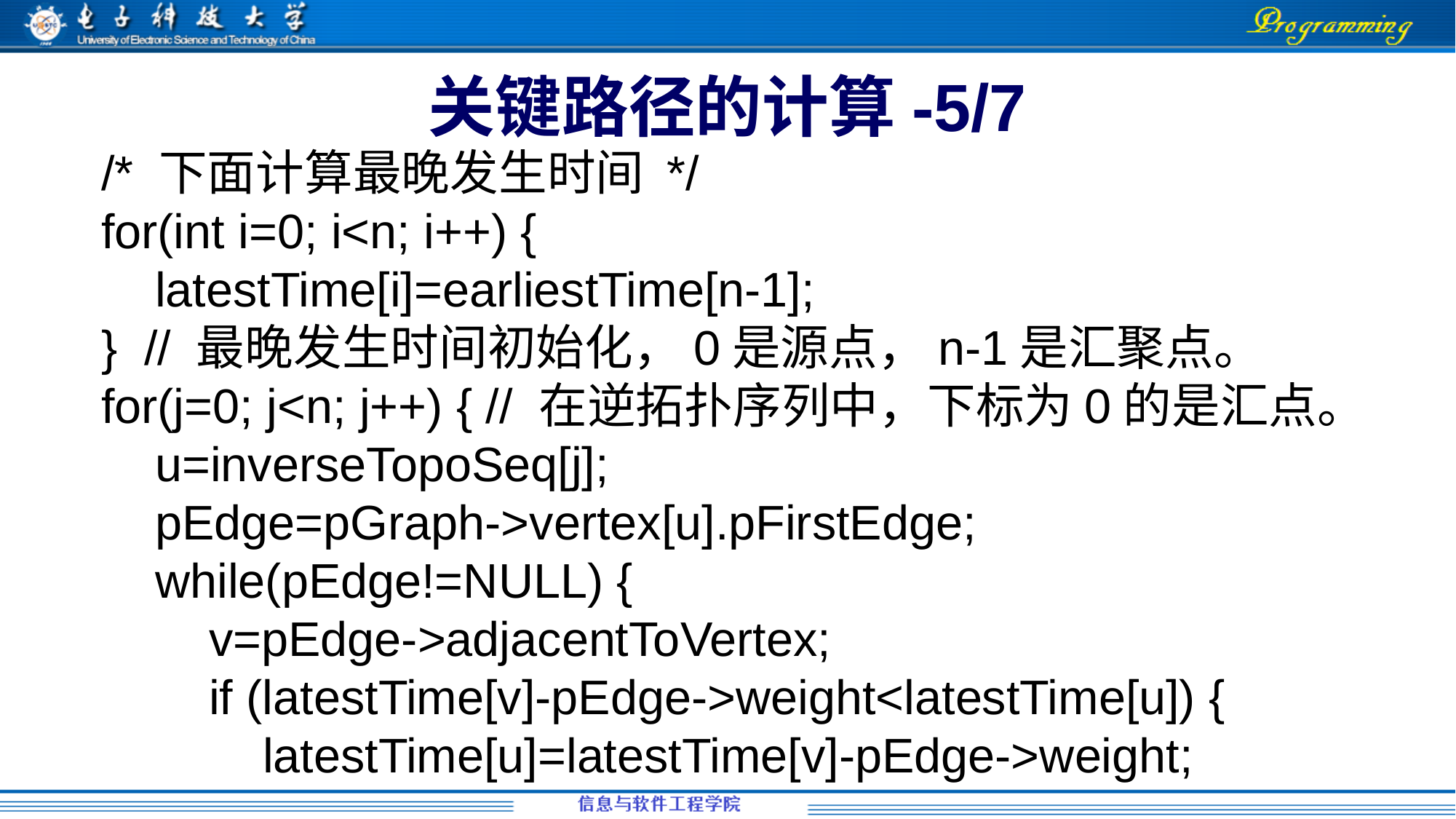

# 关键路径的计算-5/7
    /* 下面计算最晚发生时间 */
    for(int i=0; i<n; i++) {
        latestTime[i]=earliestTime[n-1];
    }  // 最晚发生时间初始化，0是源点，n-1是汇聚点。
    for(j=0; j<n; j++) { // 在逆拓扑序列中，下标为0的是汇点。
        u=inverseTopoSeq[j];
        pEdge=pGraph->vertex[u].pFirstEdge;
        while(pEdge!=NULL) {
            v=pEdge->adjacentToVertex;
            if (latestTime[v]-pEdge->weight<latestTime[u]) {
                latestTime[u]=latestTime[v]-pEdge->weight;